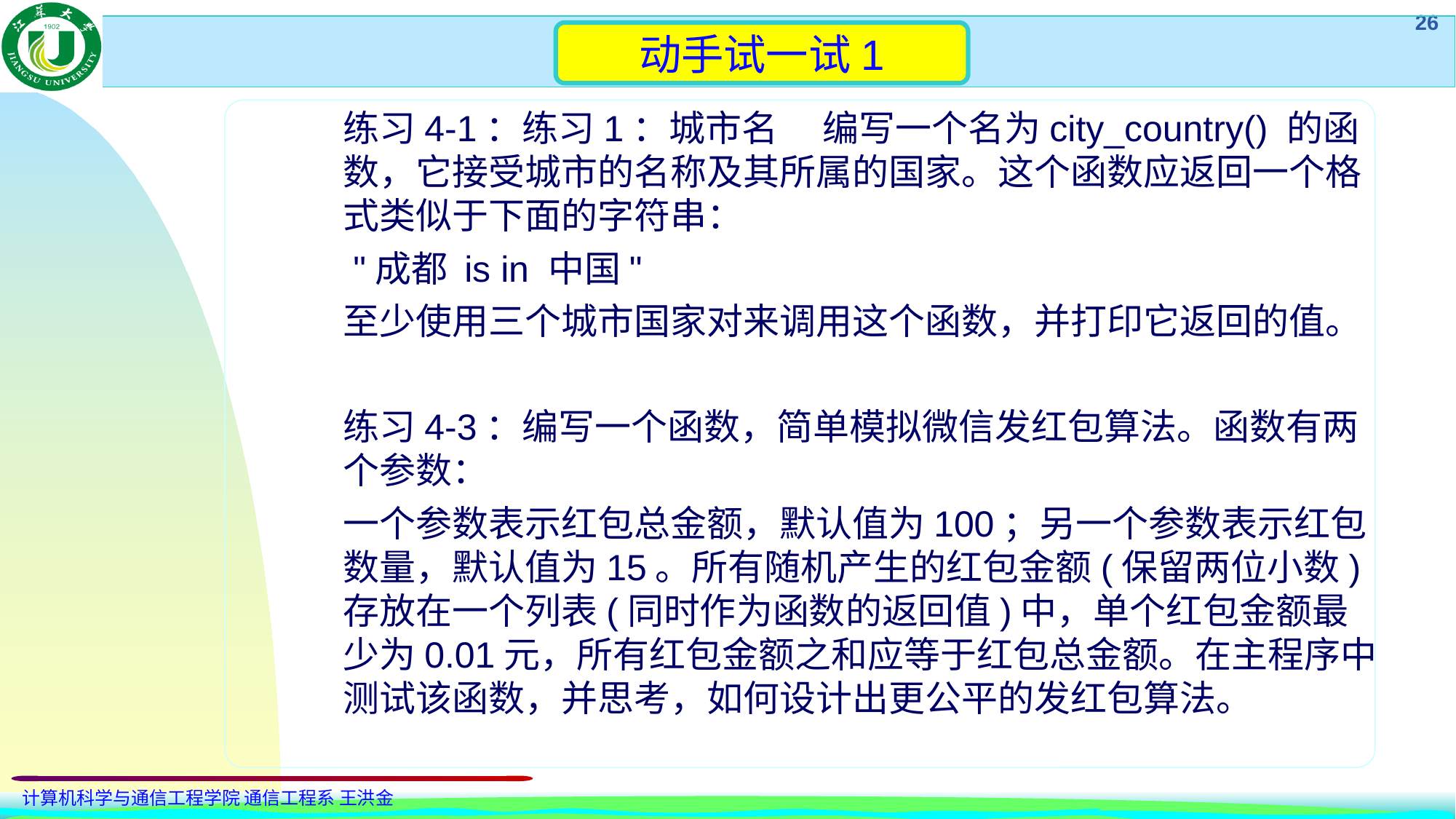

动手试一试1
练习4-1：练习1：城市名 　编写一个名为city_country() 的函数，它接受城市的名称及其所属的国家。这个函数应返回一个格式类似于下面的字符串：
 "成都 is in 中国"
至少使用三个城市国家对来调用这个函数，并打印它返回的值。

练习4-3：编写一个函数，简单模拟微信发红包算法。函数有两个参数：
一个参数表示红包总金额，默认值为100；另一个参数表示红包数量，默认值为15。所有随机产生的红包金额(保留两位小数)存放在一个列表(同时作为函数的返回值)中，单个红包金额最少为0.01元，所有红包金额之和应等于红包总金额。在主程序中测试该函数，并思考，如何设计出更公平的发红包算法。